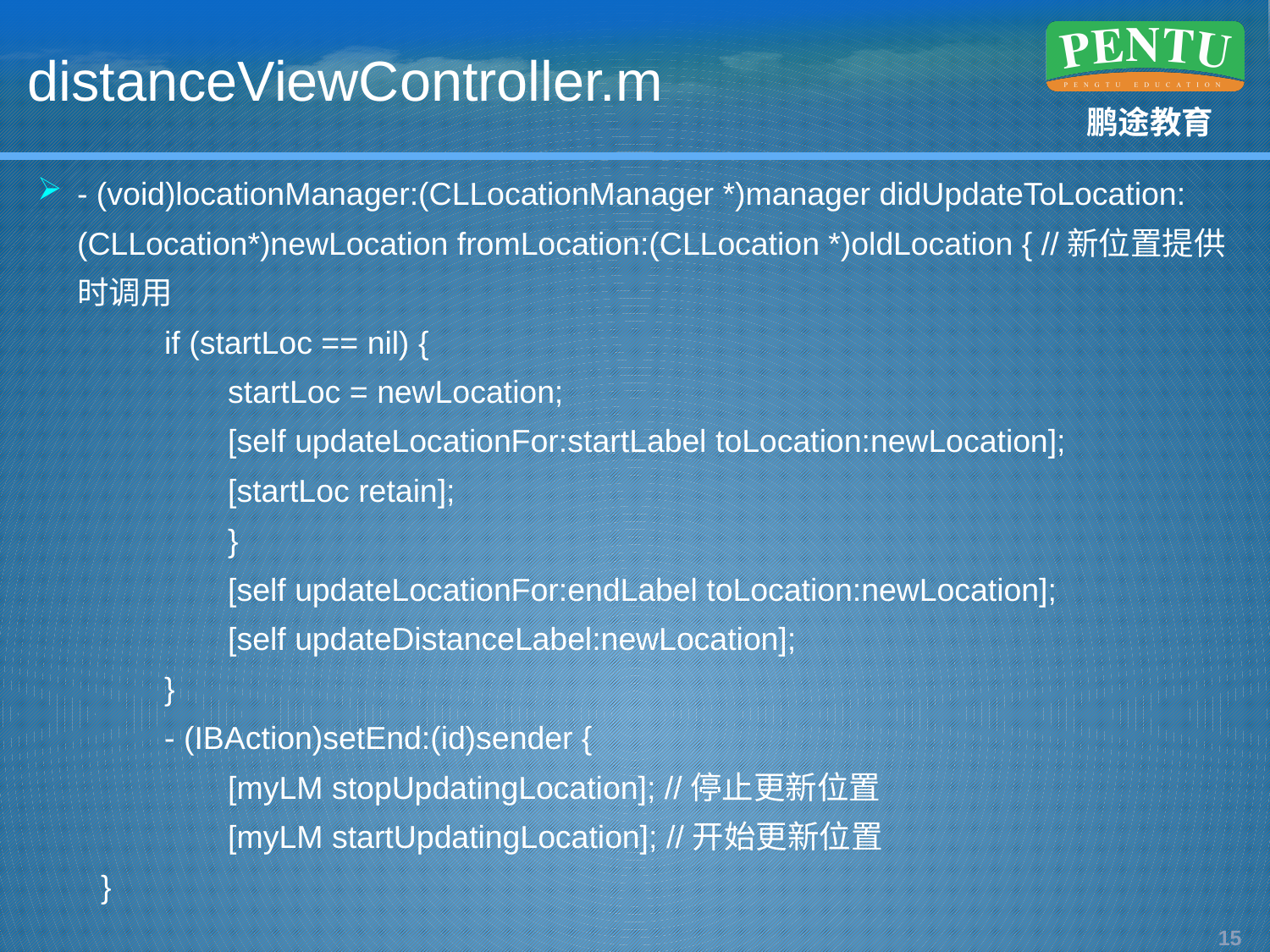

# distanceViewController.m
- (void)locationManager:(CLLocationManager *)manager didUpdateToLocation:(CLLocation*)newLocation fromLocation:(CLLocation *)oldLocation { //新位置提供时调用
if (startLoc == nil) {
startLoc = newLocation;
[self updateLocationFor:startLabel toLocation:newLocation];
[startLoc retain];
}
[self updateLocationFor:endLabel toLocation:newLocation];
[self updateDistanceLabel:newLocation];
}
- (IBAction)setEnd:(id)sender {
[myLM stopUpdatingLocation]; //停止更新位置
[myLM startUpdatingLocation]; //开始更新位置
}
15